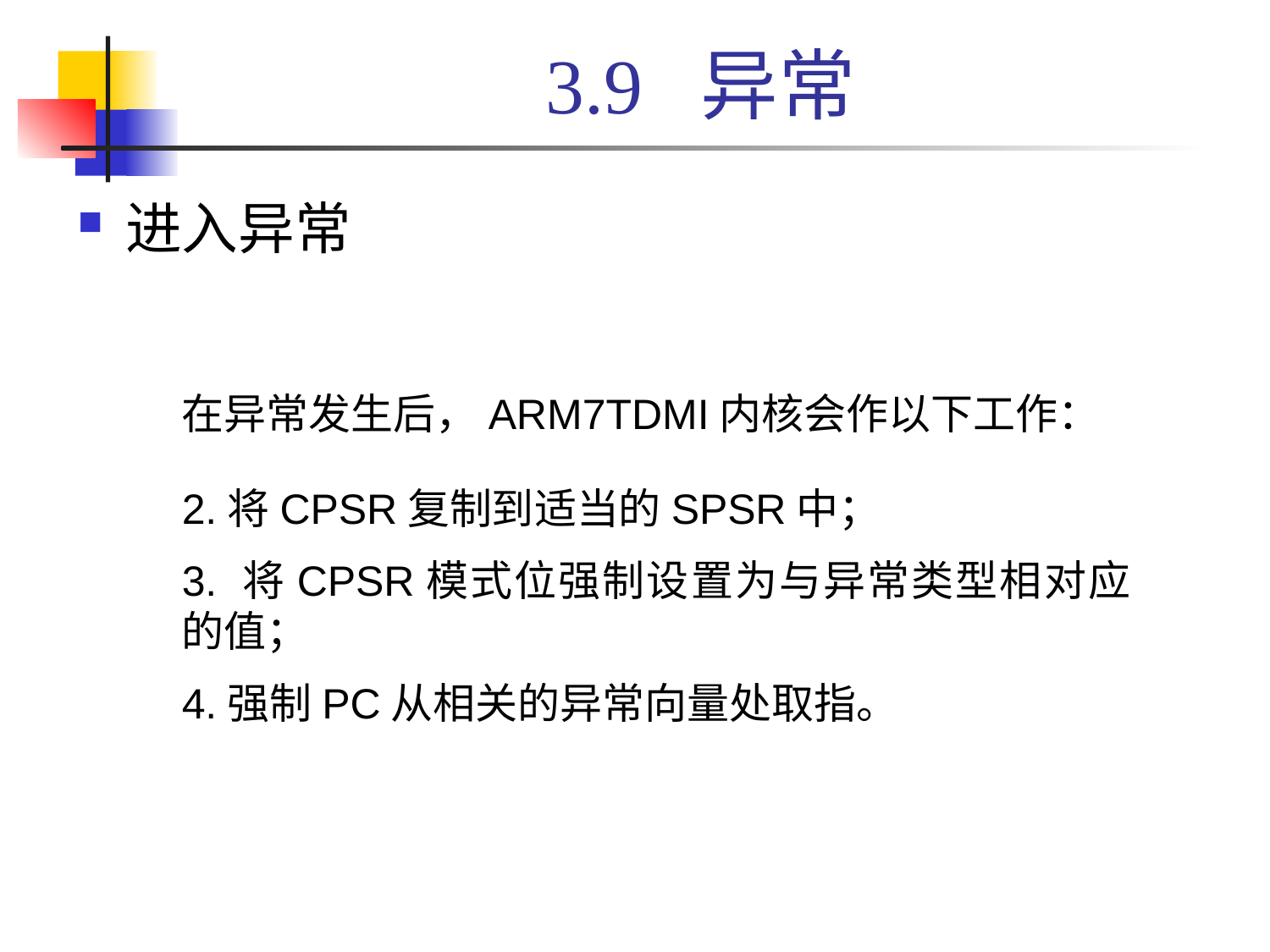

# 3.9  异常
进入异常
在异常发生后，ARM7TDMI内核会作以下工作：
2.将CPSR复制到适当的SPSR中；
3. 将CPSR模式位强制设置为与异常类型相对应的值；
4.强制PC从相关的异常向量处取指。